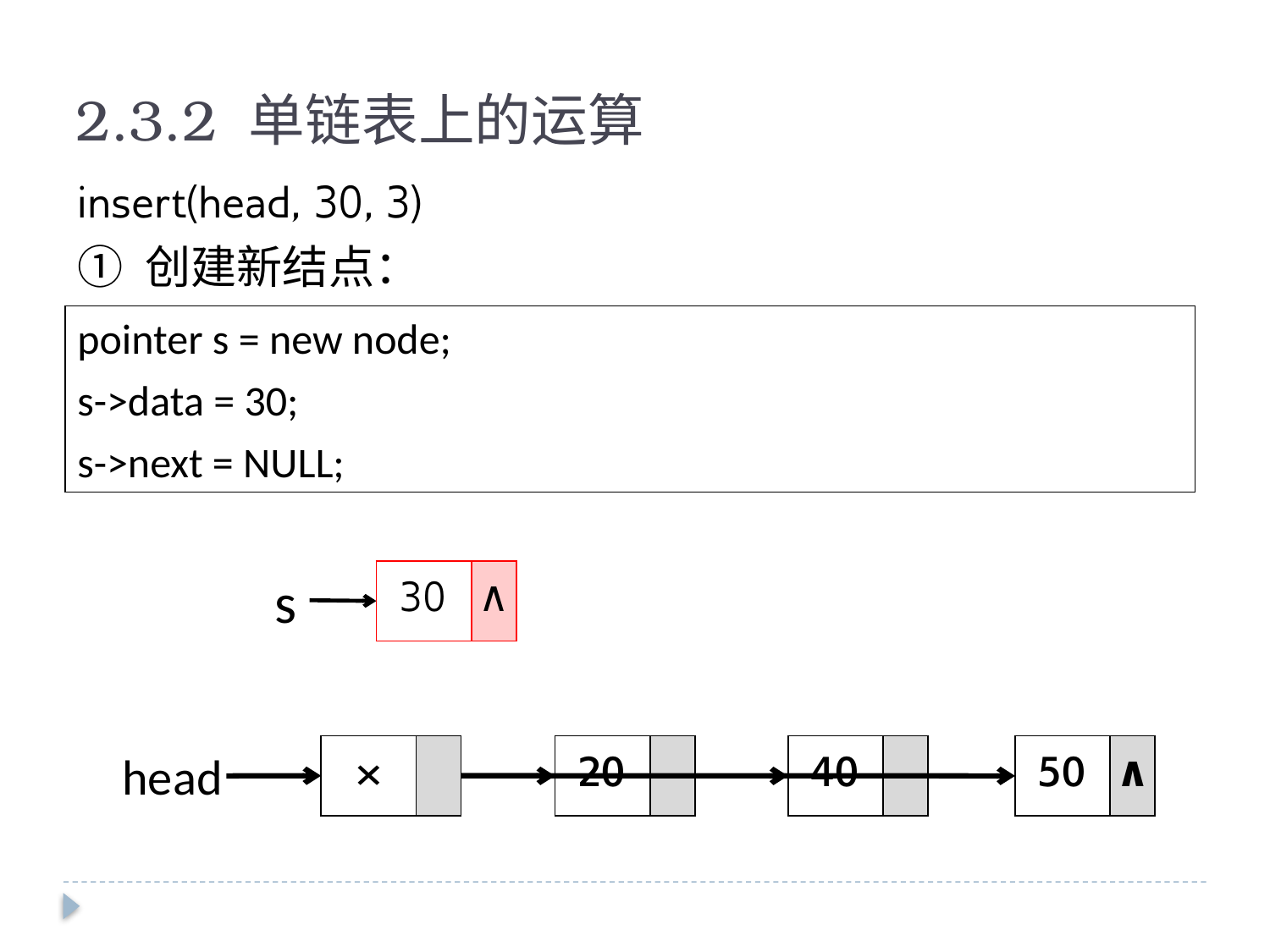

2.3.2 单链表上的运算
insert(head, 30, 3)
① 创建新结点：
pointer s = new node;
s->data = 30;
s->next = NULL;
s
| 30 | ∧ |
| --- | --- |
| × |  |
| --- | --- |
| 20 |  |
| --- | --- |
| 40 |  |
| --- | --- |
| 50 | ∧ |
| --- | --- |
head